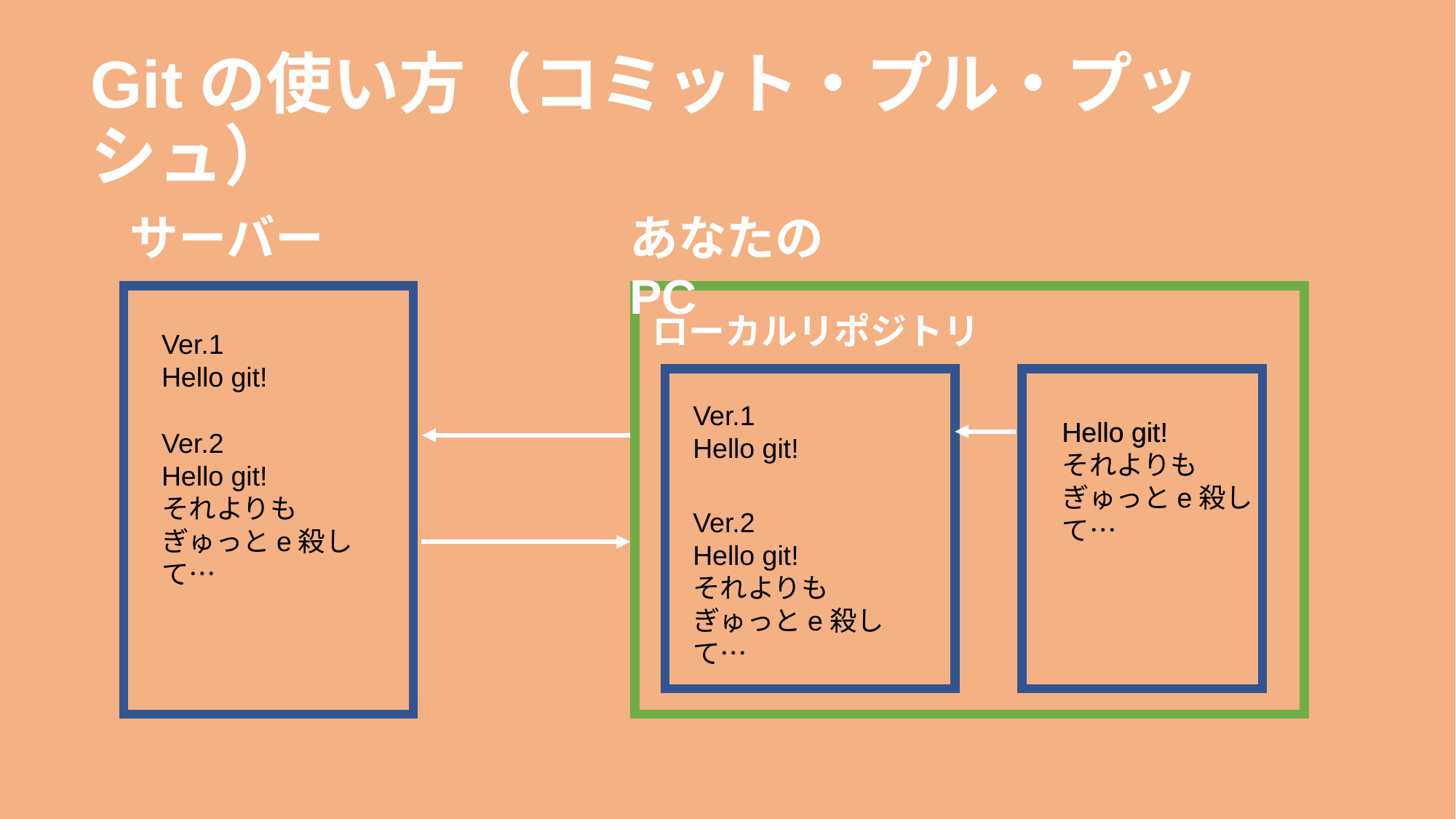

# Gitの使い方（コミット・プル・プッシュ）
サーバー
あなたのPC

ローカルリポジトリ
Ver.1
Hello git!

Hello git!
それよりもぎゅっとe殺して…
Ver.1
Hello git!
Hello git!
Ver.2
Hello git!
それよりもぎゅっとe殺して…
Ver.2
Hello git!
それよりもぎゅっとe殺して…